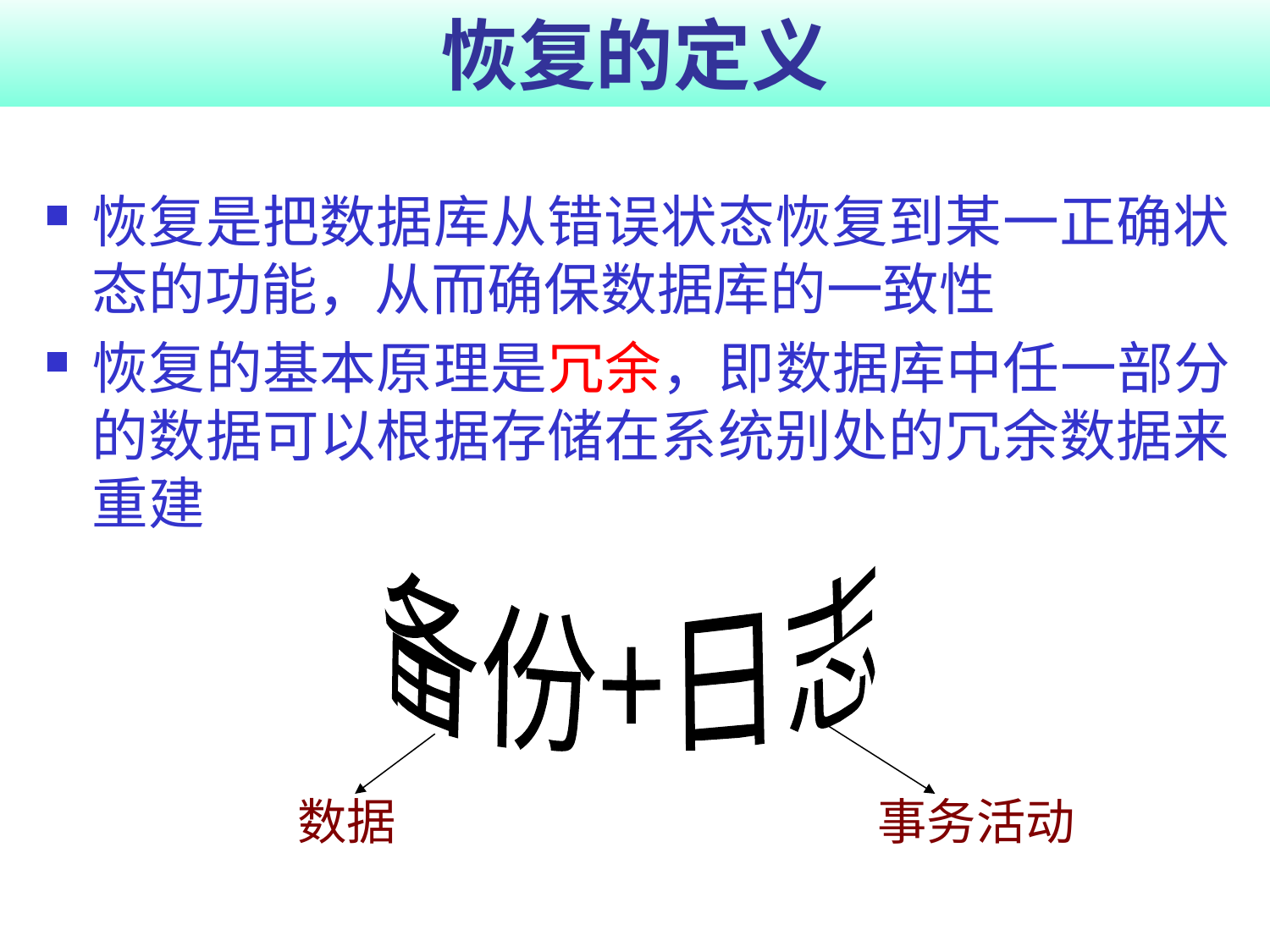

# 恢复的定义
恢复是把数据库从错误状态恢复到某一正确状态的功能，从而确保数据库的一致性
恢复的基本原理是冗余，即数据库中任一部分的数据可以根据存储在系统别处的冗余数据来重建
备份+日志

数据
事务活动